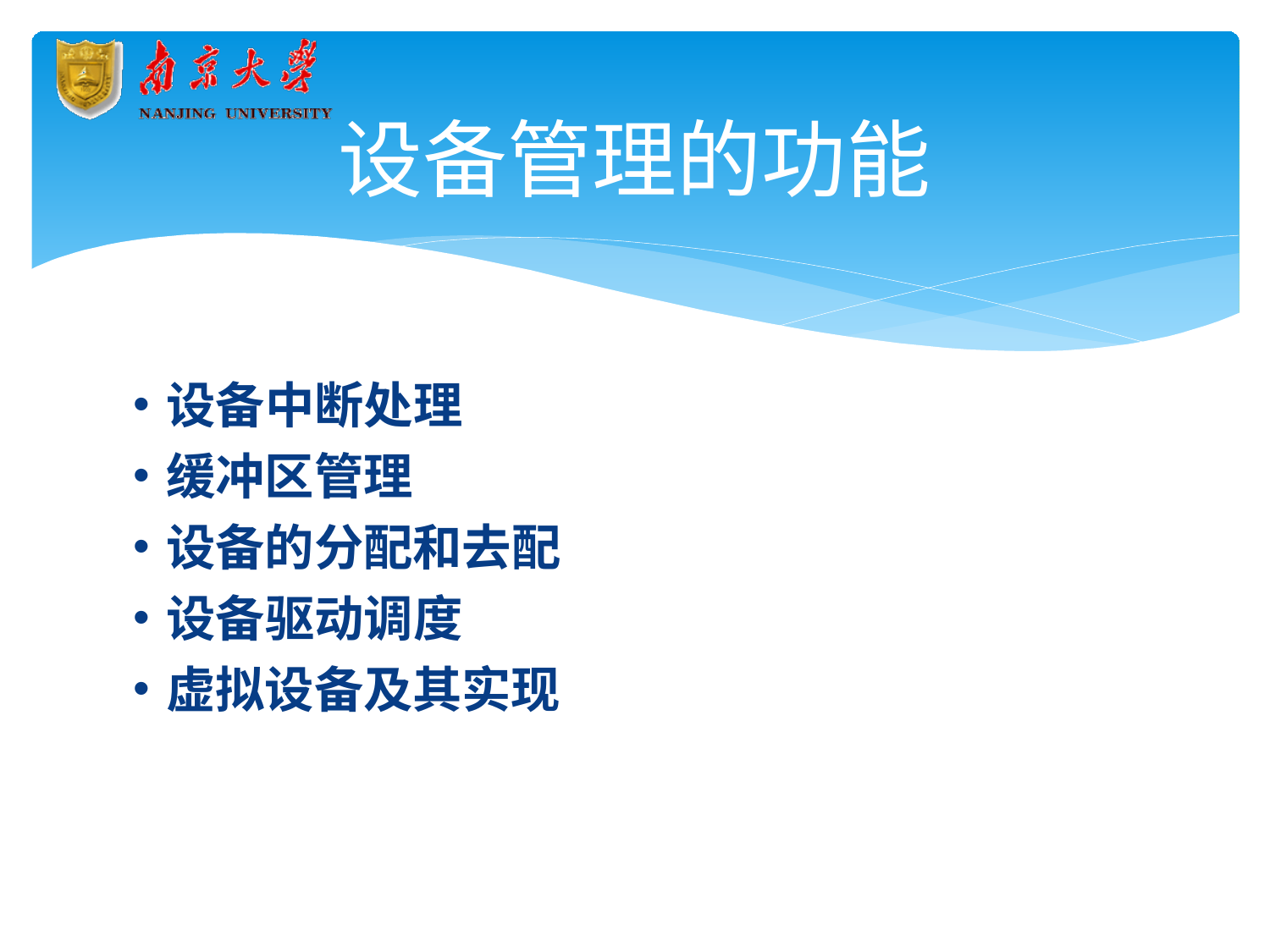

# 设备管理的功能
设备中断处理
缓冲区管理
设备的分配和去配
设备驱动调度
虚拟设备及其实现